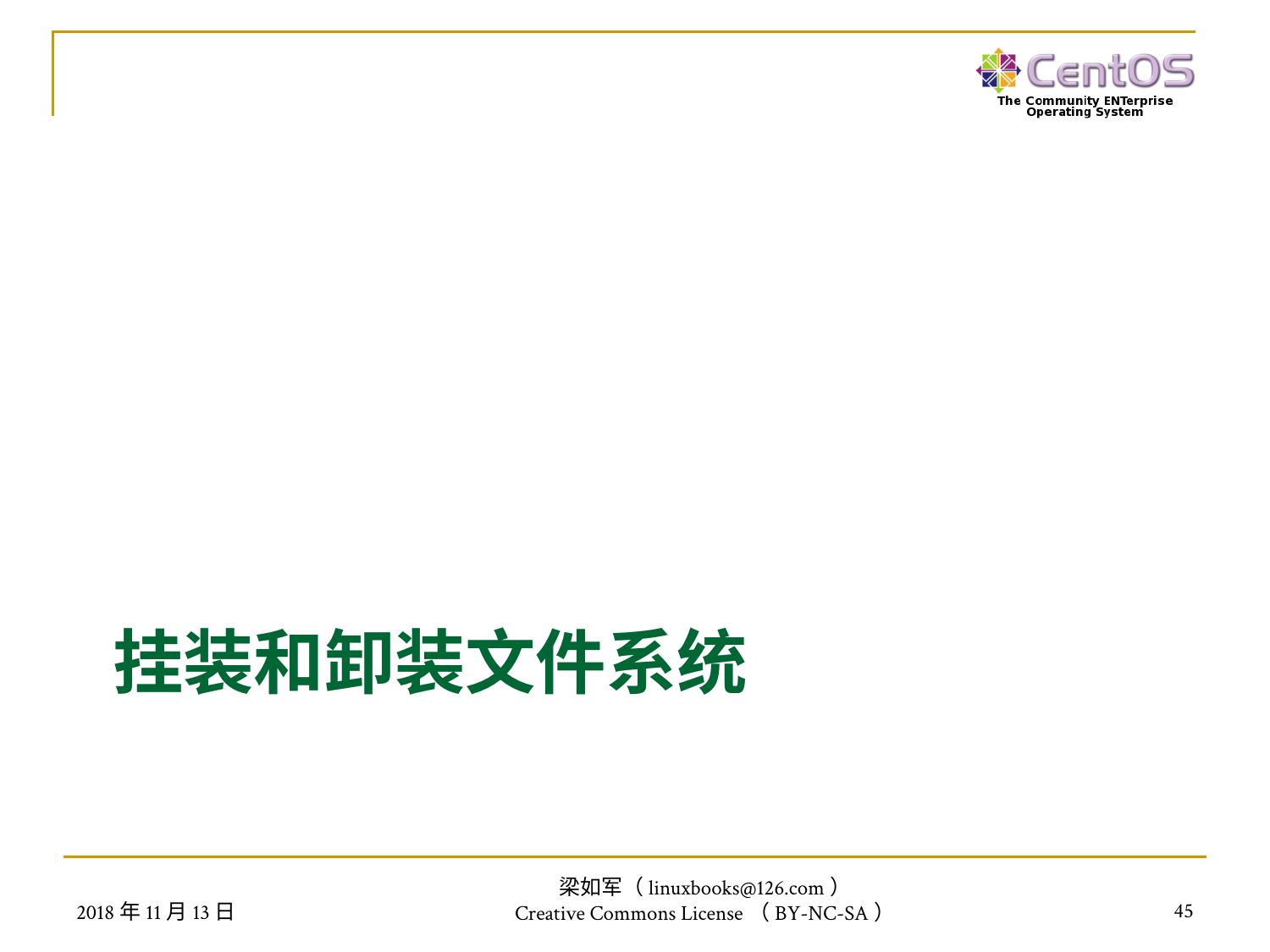

# 挂装和卸装文件系统
2018年11月13日
45
梁如军（linuxbooks@126.com）
Creative Commons License（BY-NC-SA）